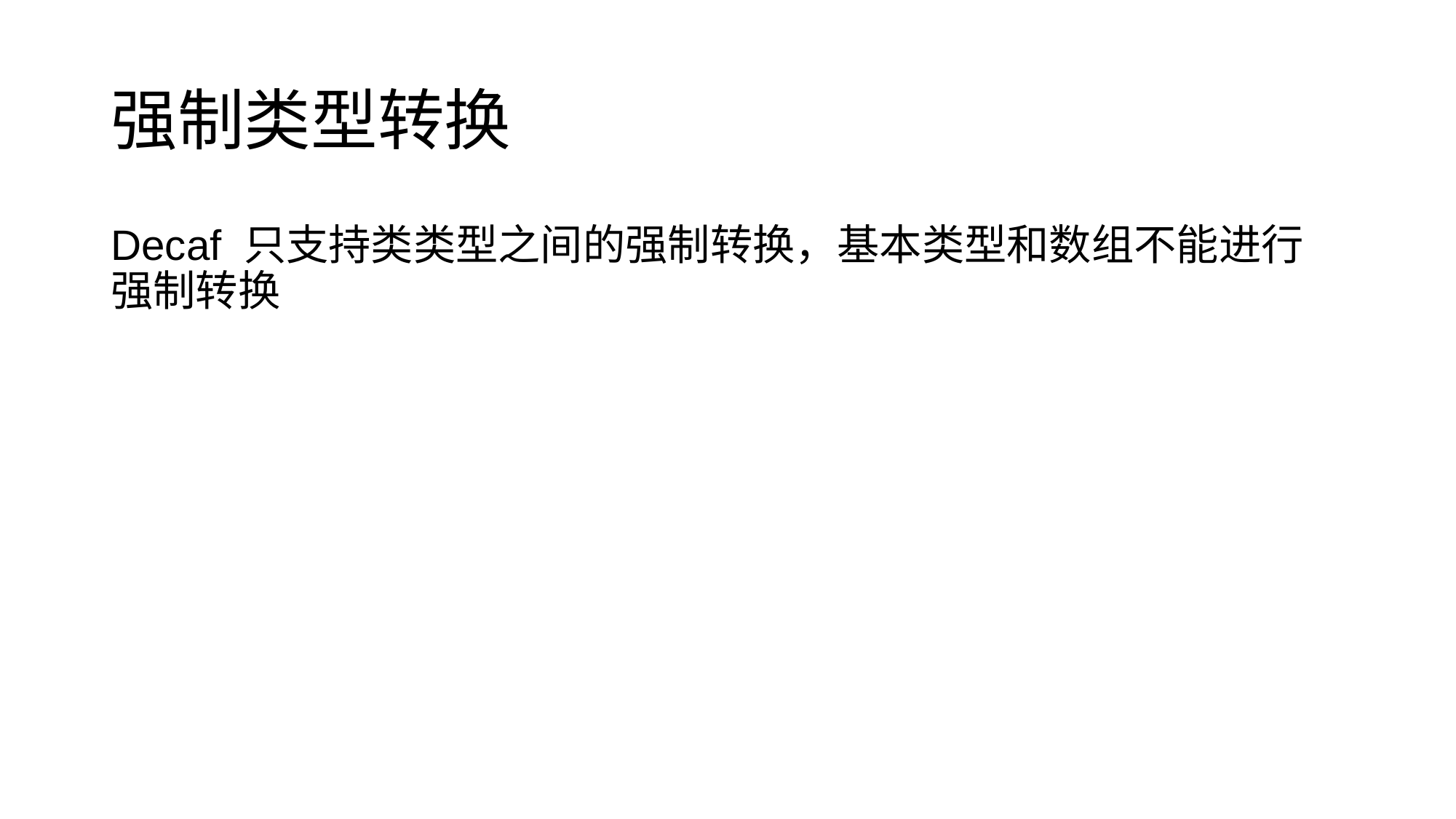

# 强制类型转换
Decaf 只支持类类型之间的强制转换，基本类型和数组不能进行强制转换